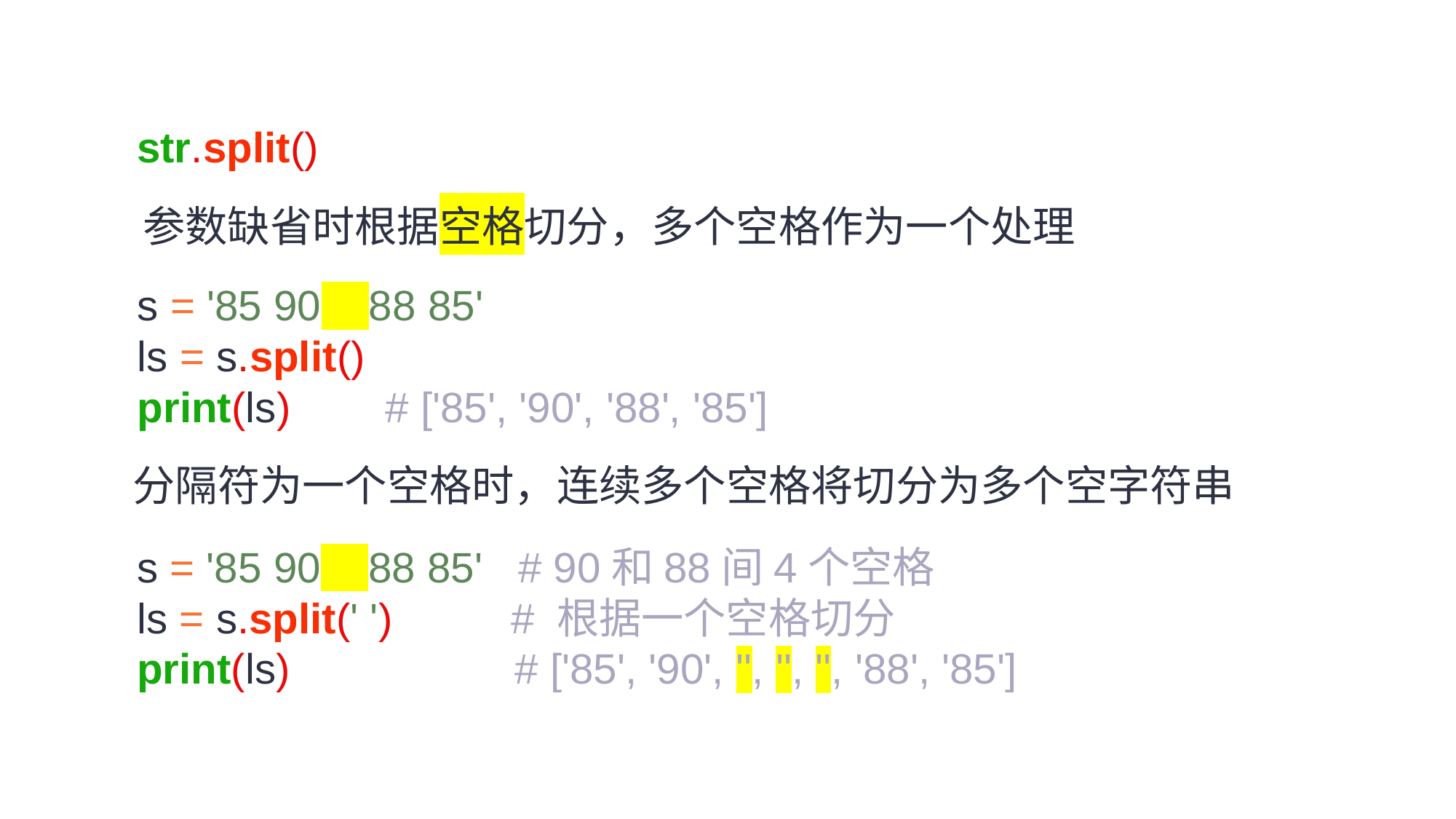

str.split()
参数缺省时根据空格切分，多个空格作为一个处理
s = '85 90    88 85'
ls = s.split()
print(ls)        # ['85', '90', '88', '85']
分隔符为一个空格时，连续多个空格将切分为多个空字符串
s = '85 90    88 85'   # 90和88间4个空格
ls = s.split(' ')          # 根据一个空格切分
print(ls)                   # ['85', '90', '', '', '', '88', '85']